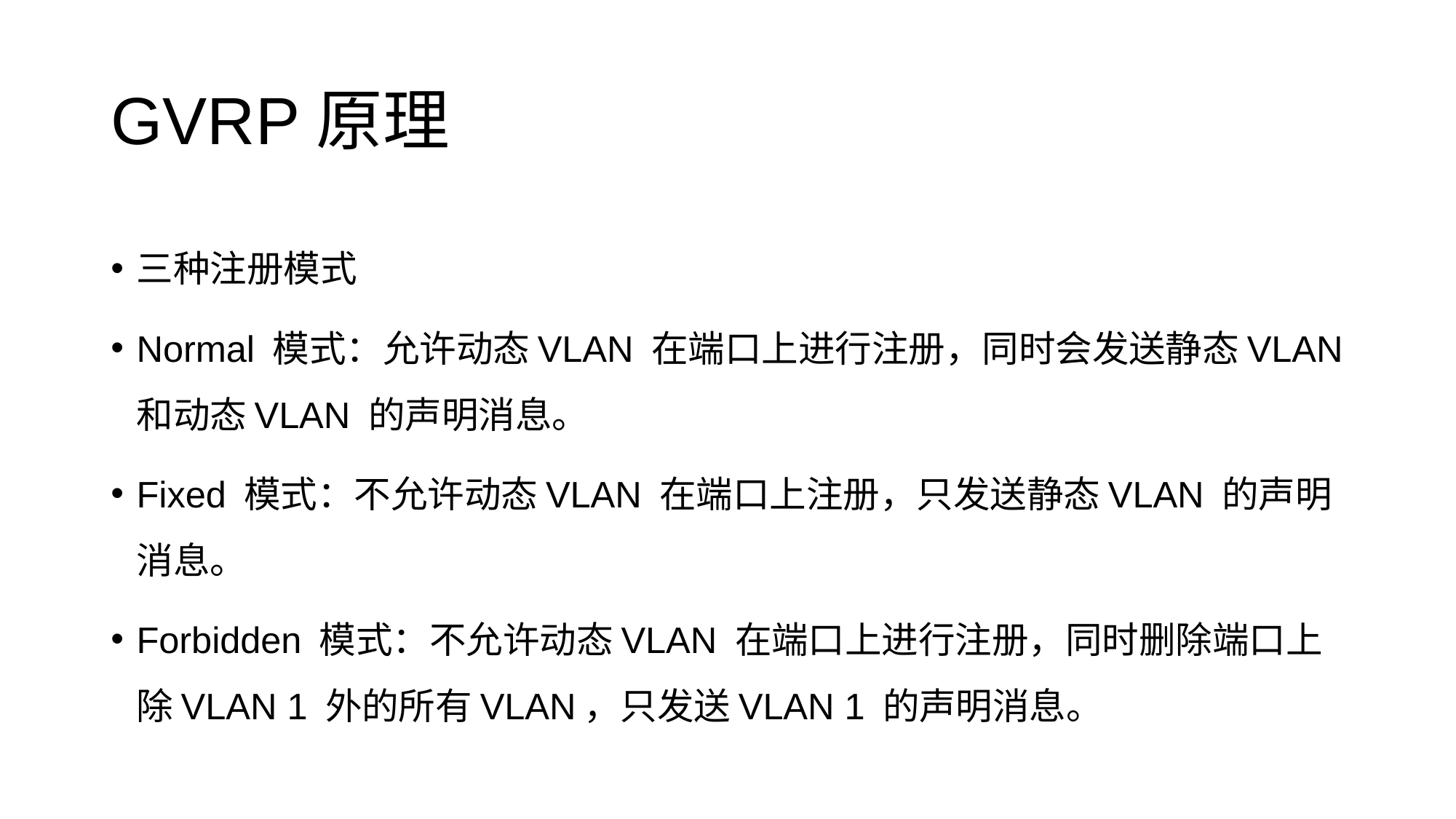

# GVRP原理
三种注册模式
Normal 模式：允许动态VLAN 在端口上进行注册，同时会发送静态VLAN 和动态VLAN 的声明消息。
Fixed 模式：不允许动态VLAN 在端口上注册，只发送静态VLAN 的声明消息。
Forbidden 模式：不允许动态VLAN 在端口上进行注册，同时删除端口上除VLAN 1 外的所有VLAN，只发送VLAN 1 的声明消息。